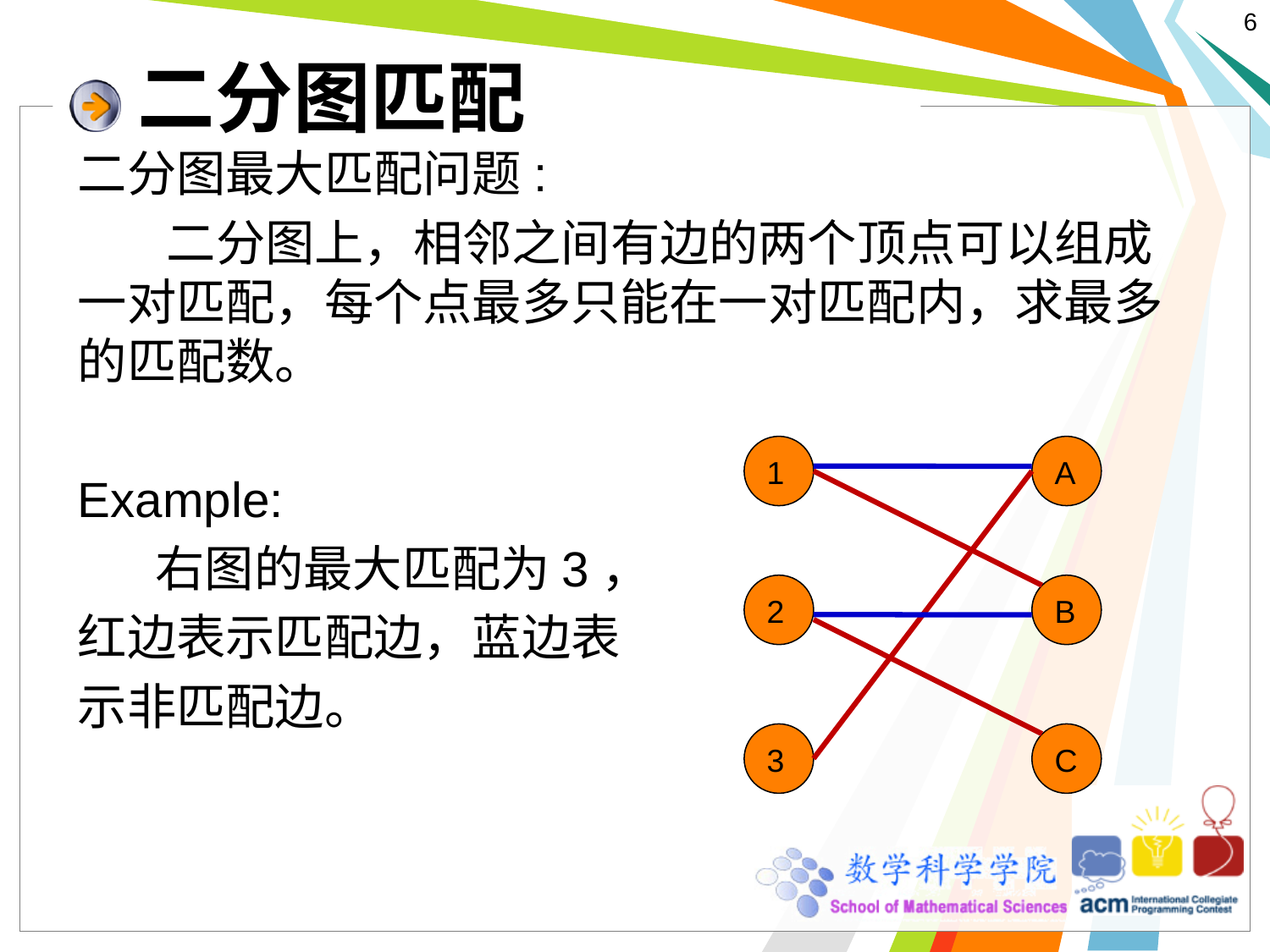

# 二分图匹配
二分图最大匹配问题:
       二分图上，相邻之间有边的两个顶点可以组成一对匹配，每个点最多只能在一对匹配内，求最多的匹配数。

Example:
      右图的最大匹配为3，
红边表示匹配边，蓝边表
示非匹配边。
1
A
2
B
3
C